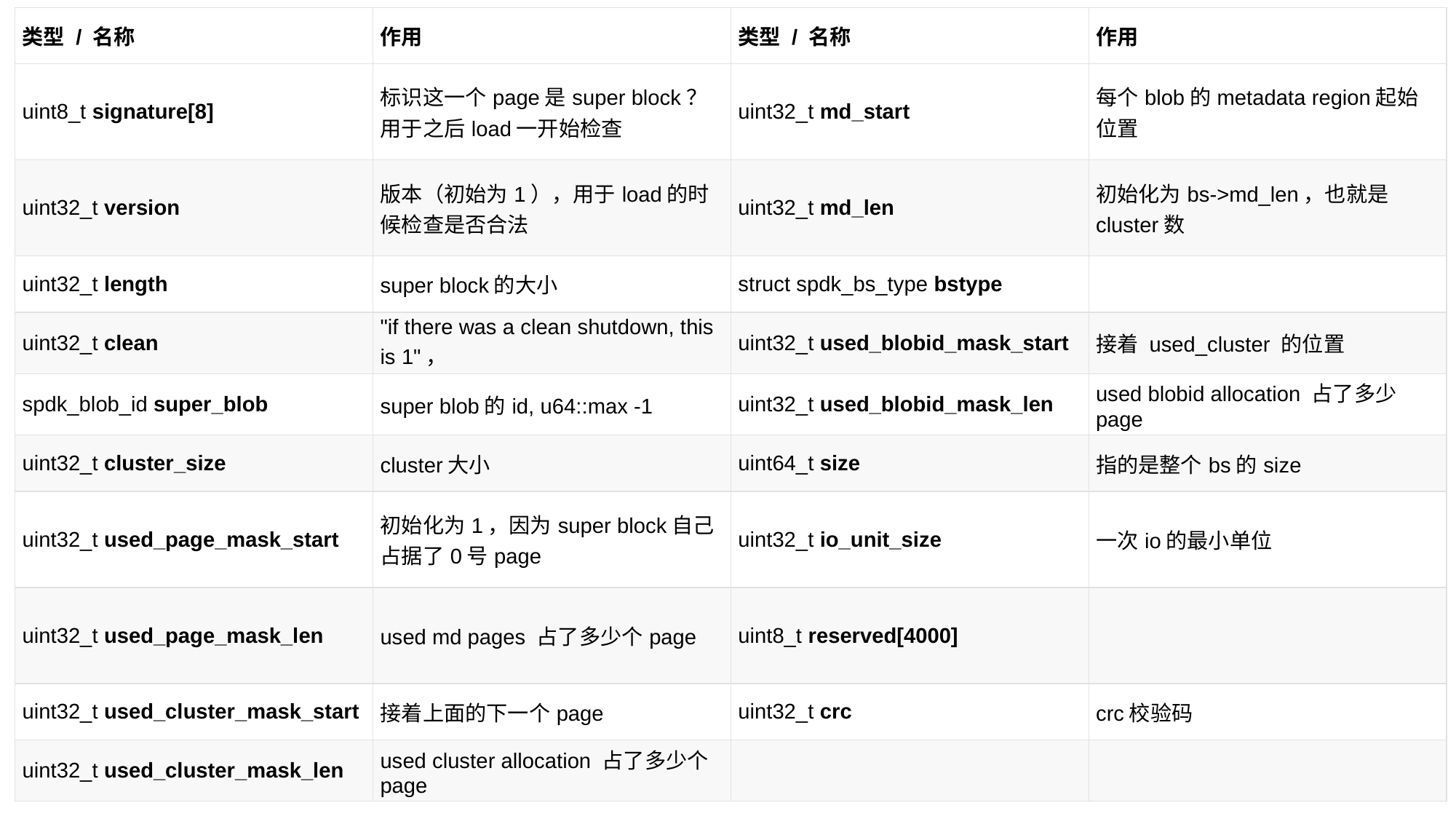

| 类型 / 名称 | 作用 | 类型 / 名称 | 作用 |
| --- | --- | --- | --- |
| uint8\_t signature[8] | 标识这一个page是super block？用于之后load一开始检查 | uint32\_t md\_start | 每个blob的metadata region起始位置 |
| uint32\_t version | 版本（初始为1），用于load的时候检查是否合法 | uint32\_t md\_len | 初始化为bs->md\_len，也就是cluster数 |
| uint32\_t length | super block的大小 | struct spdk\_bs\_type bstype |  |
| uint32\_t clean | "if there was a clean shutdown, this is 1"， | uint32\_t used\_blobid\_mask\_start | 接着 used\_cluster 的位置 |
| spdk\_blob\_id super\_blob | super blob的id, u64::max -1 | uint32\_t used\_blobid\_mask\_len | used blobid allocation 占了多少page |
| uint32\_t cluster\_size | cluster大小 | uint64\_t size | 指的是整个bs的size |
| uint32\_t used\_page\_mask\_start | 初始化为1，因为super block自己占据了0号page | uint32\_t io\_unit\_size | 一次io的最小单位 |
| uint32\_t used\_page\_mask\_len | used md pages 占了多少个page | uint8\_t reserved[4000] |  |
| uint32\_t used\_cluster\_mask\_start | 接着上面的下一个page | uint32\_t crc | crc校验码 |
| uint32\_t used\_cluster\_mask\_len | used cluster allocation 占了多少个page |  |  |